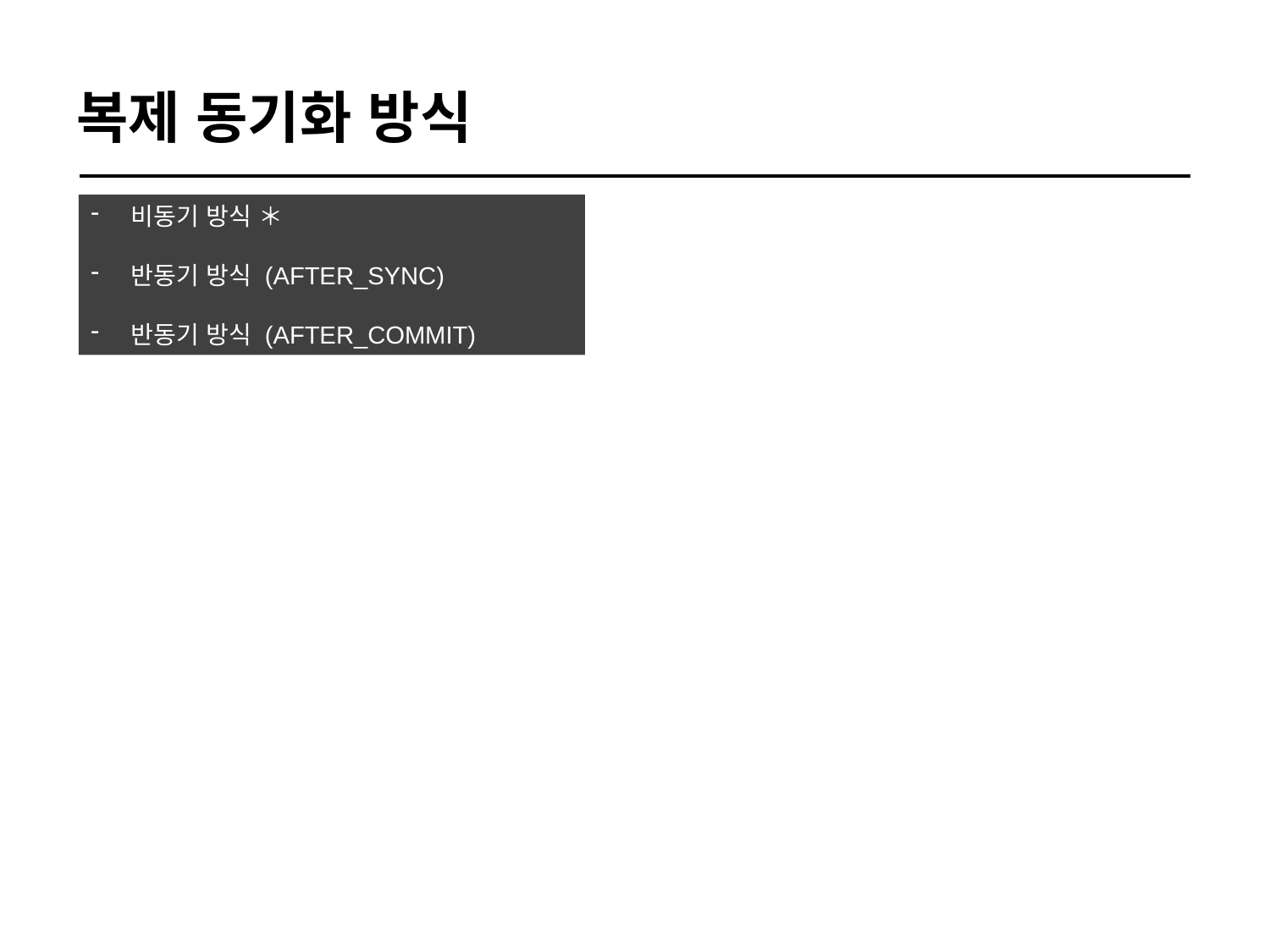

# 복제 동기화 방식
비동기 방식 ＊

반동기 방식 (AFTER_SYNC)

반동기 방식 (AFTER_COMMIT)